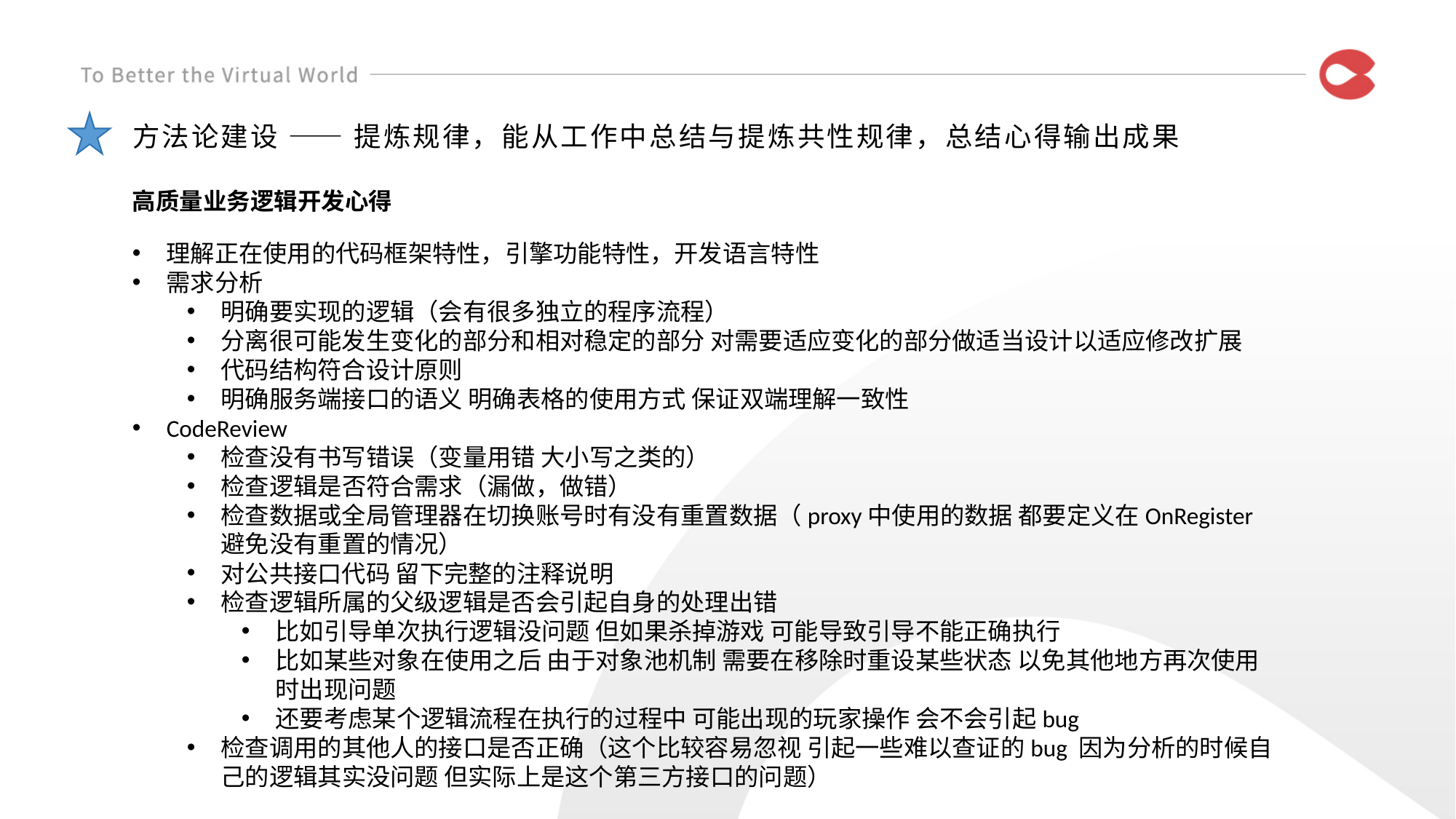

方法论建设 —— 提炼规律，能从工作中总结与提炼共性规律，总结心得输出成果
高质量业务逻辑开发心得
理解正在使用的代码框架特性，引擎功能特性，开发语言特性
需求分析
明确要实现的逻辑（会有很多独立的程序流程）
分离很可能发生变化的部分和相对稳定的部分 对需要适应变化的部分做适当设计以适应修改扩展
代码结构符合设计原则
明确服务端接口的语义 明确表格的使用方式 保证双端理解一致性
CodeReview
检查没有书写错误（变量用错 大小写之类的）
检查逻辑是否符合需求（漏做，做错）
检查数据或全局管理器在切换账号时有没有重置数据（proxy中使用的数据 都要定义在OnRegister 避免没有重置的情况）
对公共接口代码 留下完整的注释说明
检查逻辑所属的父级逻辑是否会引起自身的处理出错
比如引导单次执行逻辑没问题 但如果杀掉游戏 可能导致引导不能正确执行
比如某些对象在使用之后 由于对象池机制 需要在移除时重设某些状态 以免其他地方再次使用时出现问题
还要考虑某个逻辑流程在执行的过程中 可能出现的玩家操作 会不会引起bug
检查调用的其他人的接口是否正确（这个比较容易忽视 引起一些难以查证的bug 因为分析的时候自己的逻辑其实没问题 但实际上是这个第三方接口的问题）